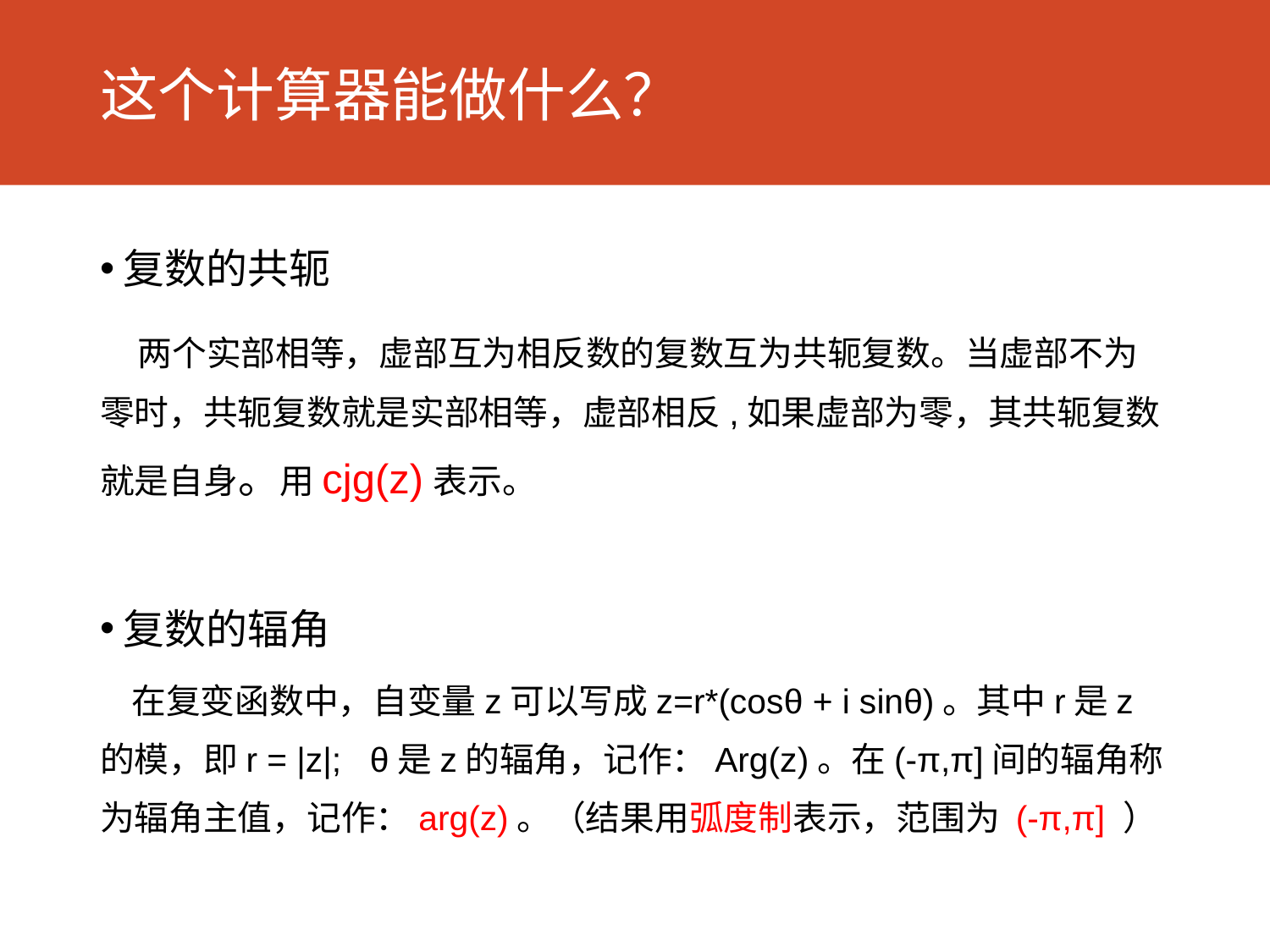

# 这个计算器能做什么？
复数的共轭
   两个实部相等，虚部互为相反数的复数互为共轭复数。当虚部不为零时，共轭复数就是实部相等，虚部相反,如果虚部为零，其共轭复数就是自身。用cjg(z)表示。

复数的辐角
   在复变函数中，自变量z可以写成z=r*(cosθ + i sinθ)。其中r是z的模，即r = |z|;   θ是z的辐角，记作：Arg(z)。在(-π,π]间的辐角称为辐角主值，记作：arg(z)。（结果用弧度制表示，范围为 (-π,π] ）